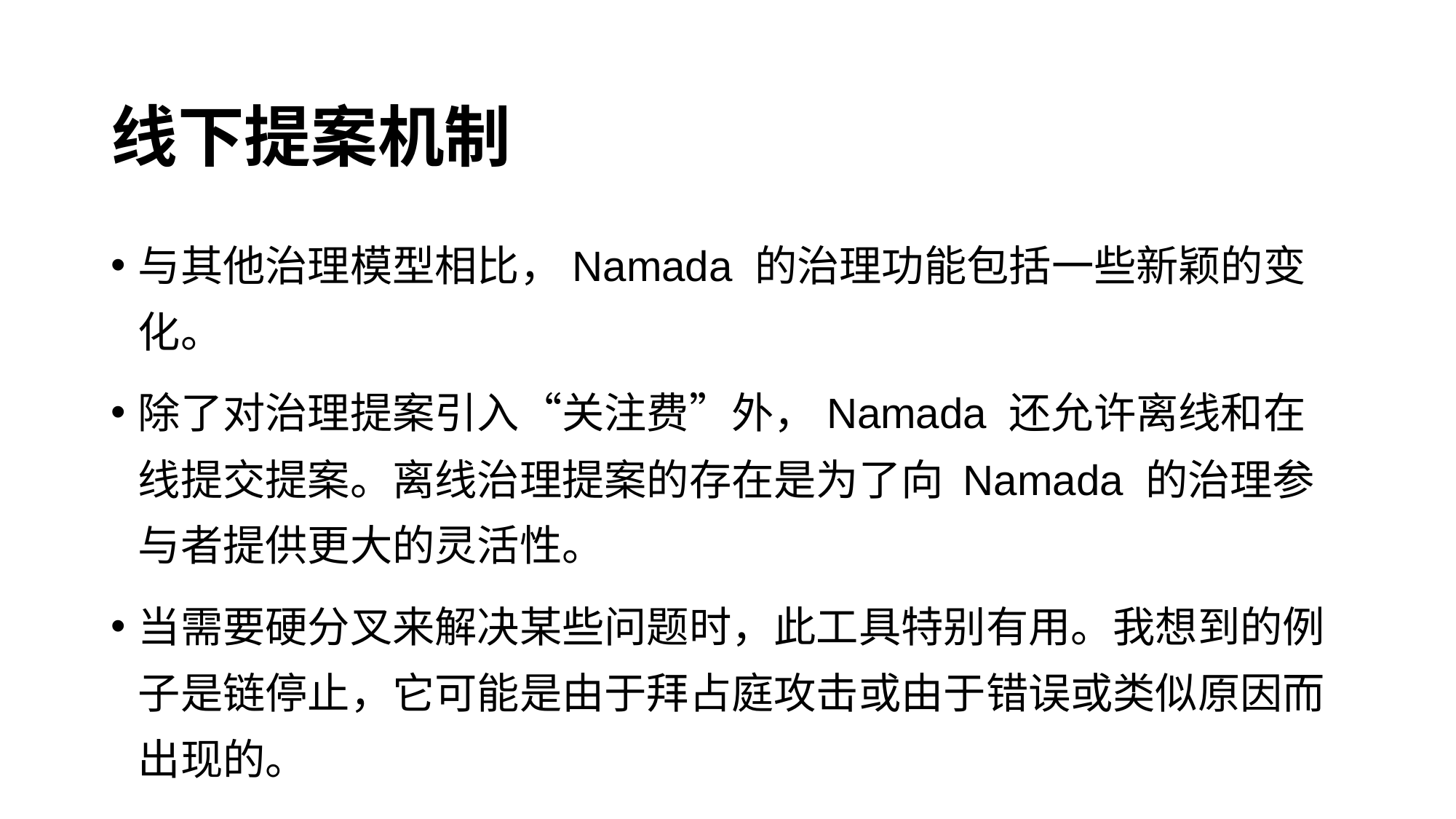

# 线下提案机制
与其他治理模型相比，Namada 的治理功能包括一些新颖的变化。
除了对治理提案引入“关注费”外，Namada 还允许离线和在线提交提案。离线治理提案的存在是为了向 Namada 的治理参与者提供更大的灵活性。
当需要硬分叉来解决某些问题时，此工具特别有用。我想到的例子是链停止，它可能是由于拜占庭攻击或由于错误或类似原因而出现的。
在这种情况下，有一种机制可以将投票提交给某个焦点，例如已经商定的一些（最好是去中心化的）通信服务。然后，用户和验证者可以以与链上相同的方式验证这些投票和签名。